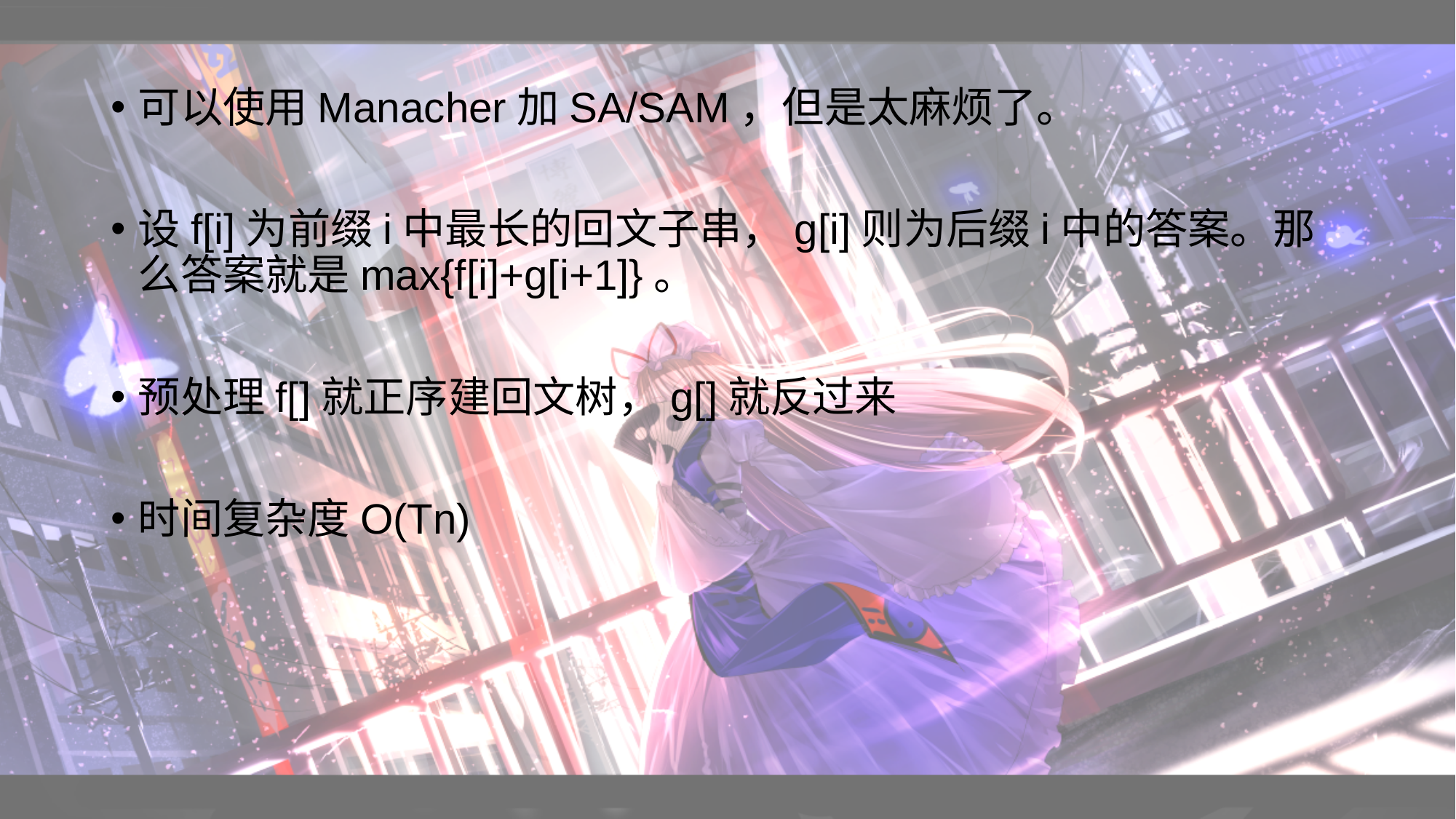

可以使用Manacher加SA/SAM，但是太麻烦了。

设f[i]为前缀i中最长的回文子串，g[i]则为后缀i中的答案。那么答案就是max{f[i]+g[i+1]}。

预处理f[]就正序建回文树，g[]就反过来

时间复杂度O(Tn)